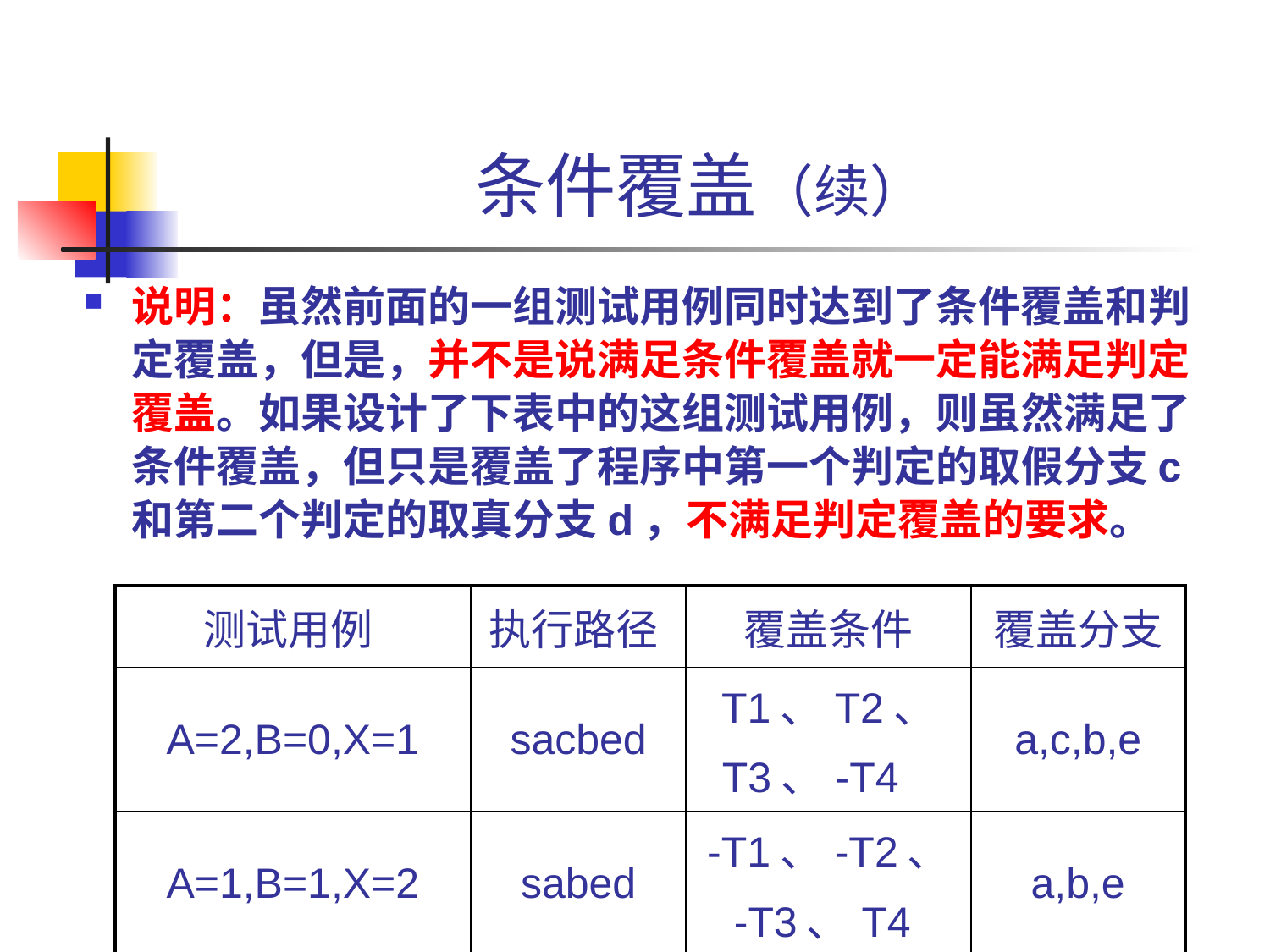

# 条件覆盖（续）
说明：虽然前面的一组测试用例同时达到了条件覆盖和判定覆盖，但是，并不是说满足条件覆盖就一定能满足判定覆盖。如果设计了下表中的这组测试用例，则虽然满足了条件覆盖，但只是覆盖了程序中第一个判定的取假分支c 和第二个判定的取真分支d，不满足判定覆盖的要求。
| 测试用例 | 执行路径 | 覆盖条件 | 覆盖分支 |
| --- | --- | --- | --- |
| A=2,B=0,X=1 | sacbed | T1、T2、 T3、-T4 | a,c,b,e |
| A=1,B=1,X=2 | sabed | -T1、-T2、 -T3、T4 | a,b,e |